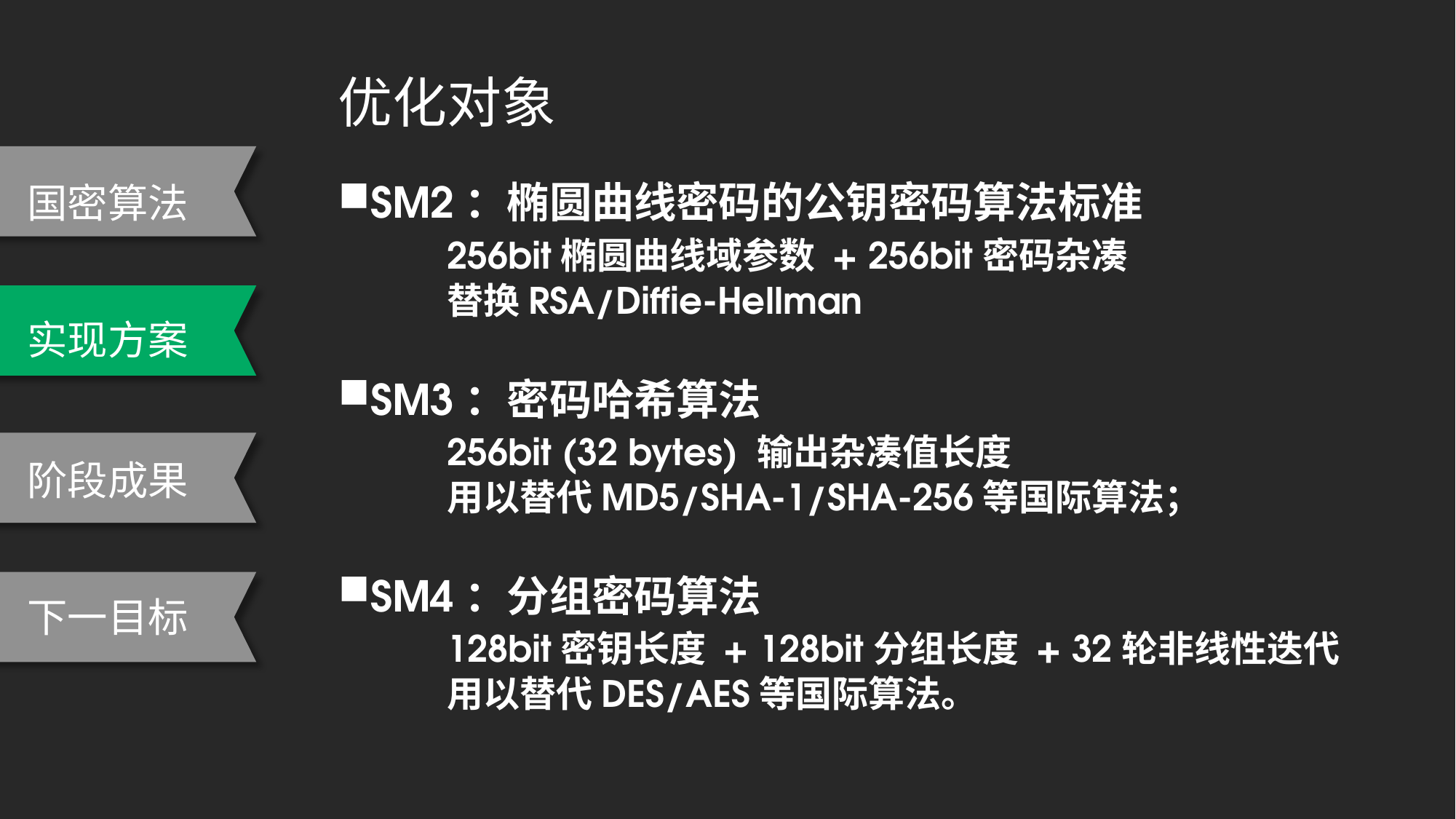

优化对象

国密算法
SM2：椭圆曲线密码的公钥密码算法标准
	256bit椭圆曲线域参数 + 256bit密码杂凑
	替换RSA/Diffie-Hellman

SM3：密码哈希算法
	256bit (32 bytes) 输出杂凑值长度
	用以替代MD5/SHA-1/SHA-256等国际算法；

SM4：分组密码算法
	128bit密钥长度 + 128bit分组长度 + 32轮非线性迭代
	用以替代DES/AES等国际算法。

实现方案

阶段成果

下一目标